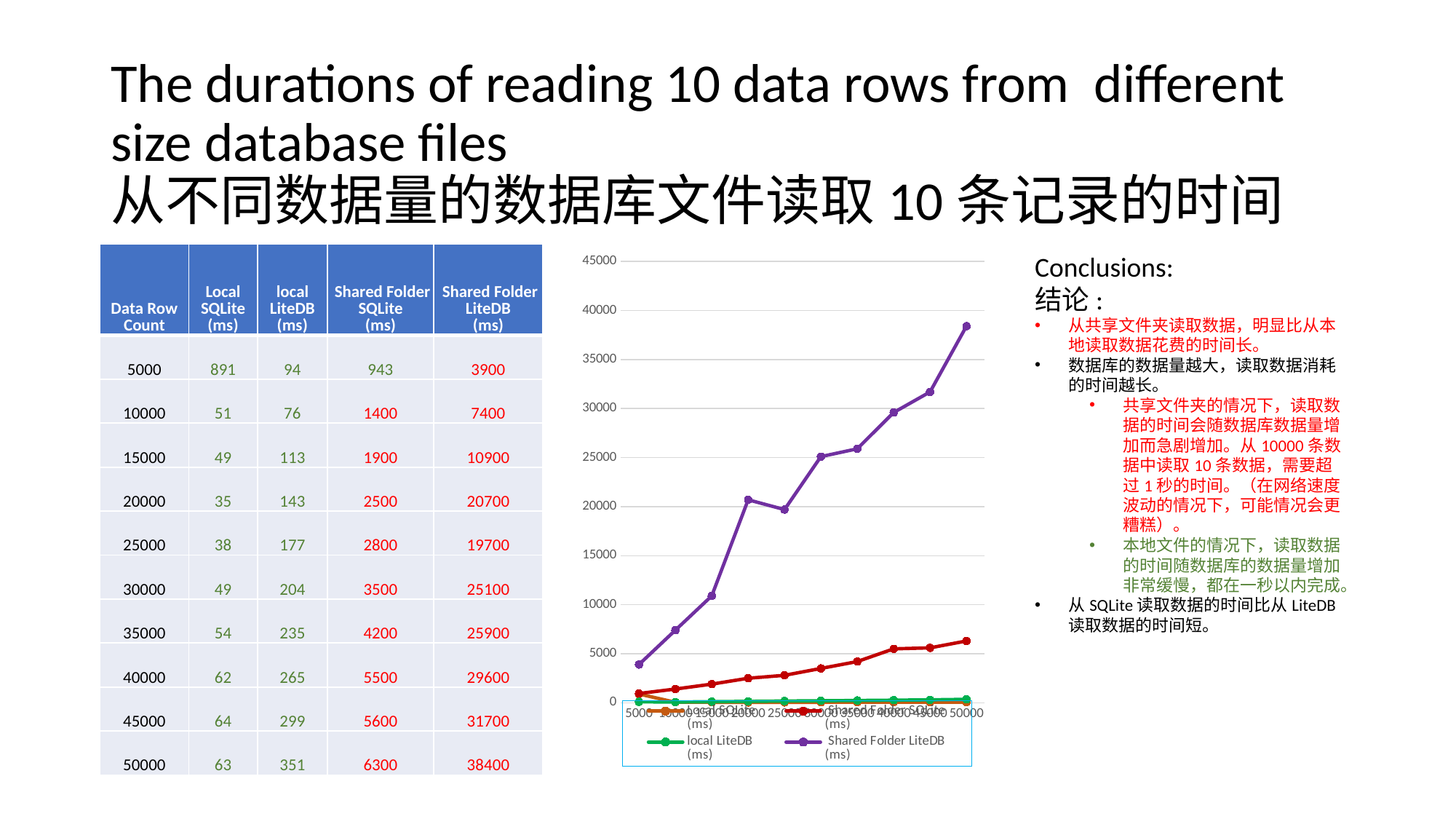

# The durations of reading 10 data rows from  different size database files 从不同数据量的数据库文件读取10条记录的时间
| Data Row Count | Local SQLite (ms) | local LiteDB (ms) | Shared Folder SQLite (ms) | Shared Folder LiteDB (ms) |
| --- | --- | --- | --- | --- |
| 5000 | 891 | 94 | 943 | 3900 |
| 10000 | 51 | 76 | 1400 | 7400 |
| 15000 | 49 | 113 | 1900 | 10900 |
| 20000 | 35 | 143 | 2500 | 20700 |
| 25000 | 38 | 177 | 2800 | 19700 |
| 30000 | 49 | 204 | 3500 | 25100 |
| 35000 | 54 | 235 | 4200 | 25900 |
| 40000 | 62 | 265 | 5500 | 29600 |
| 45000 | 64 | 299 | 5600 | 31700 |
| 50000 | 63 | 351 | 6300 | 38400 |

### Chart

| Category | Local SQLite
(ms) |  Shared Folder SQLite
(ms) | local LiteDB
(ms) |  Shared Folder LiteDB
(ms) |
|---|---|---|---|---|
| 5000 | 891.0 | 943.0 | 94.0 | 3900.0 |
| 10000 | 51.0 | 1400.0 | 76.0 | 7400.0 |
| 15000 | 49.0 | 1900.0 | 113.0 | 10900.0 |
| 20000 | 35.0 | 2500.0 | 143.0 | 20700.0 |
| 25000 | 38.0 | 2800.0 | 177.0 | 19700.0 |
| 30000 | 49.0 | 3500.0 | 204.0 | 25100.0 |
| 35000 | 54.0 | 4200.0 | 235.0 | 25900.0 |
| 40000 | 62.0 | 5500.0 | 265.0 | 29600.0 |
| 45000 | 64.0 | 5600.0 | 299.0 | 31700.0 |
| 50000 | 63.0 | 6300.0 | 351.0 | 38400.0 |
Conclusions:
结论:
从共享文件夹读取数据，明显比从本地读取数据花费的时间长。
数据库的数据量越大，读取数据消耗的时间越长。
共享文件夹的情况下，读取数据的时间会随数据库数据量增加而急剧增加。从10000条数据中读取10条数据，需要超过1秒的时间。（在网络速度波动的情况下，可能情况会更糟糕）。
本地文件的情况下，读取数据的时间随数据库的数据量增加非常缓慢，都在一秒以内完成。
从SQLite读取数据的时间比从LiteDB读取数据的时间短。